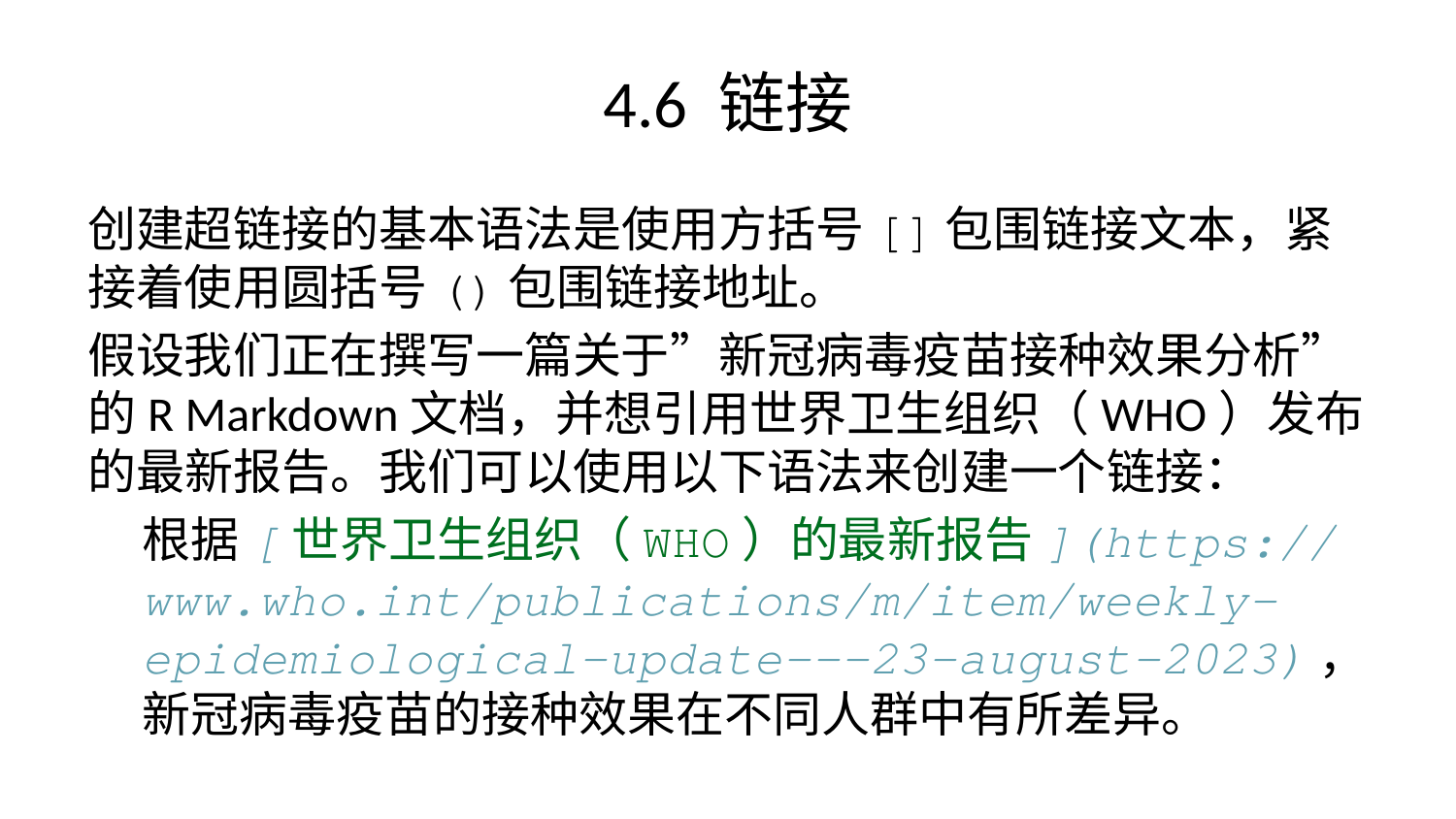

# 4.6 链接
创建超链接的基本语法是使用方括号[]包围链接文本，紧接着使用圆括号()包围链接地址。
假设我们正在撰写一篇关于”新冠病毒疫苗接种效果分析”的R Markdown文档，并想引用世界卫生组织（WHO）发布的最新报告。我们可以使用以下语法来创建一个链接：
根据[世界卫生组织（WHO）的最新报告](https://www.who.int/publications/m/item/weekly-epidemiological-update---23-august-2023)，新冠病毒疫苗的接种效果在不同人群中有所差异。